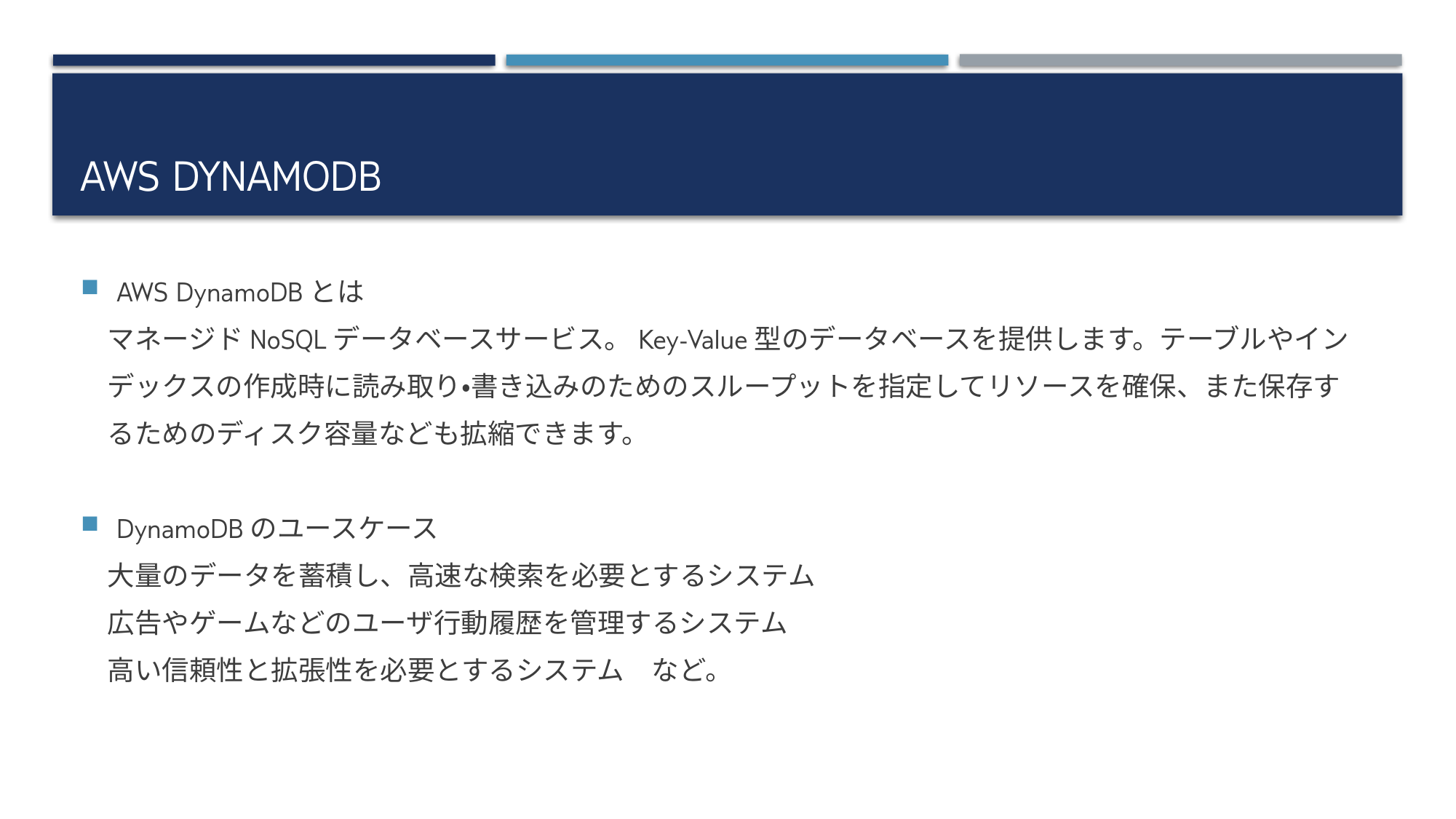

# AWS Dynamodb
AWS DynamoDBとは
　マネージドNoSQLデータベースサービス。Key-Value型のデータベースを提供します。テーブルやイン
　デックスの作成時に読み取り・書き込みのためのスループットを指定してリソースを確保、また保存す
　るためのディスク容量なども拡縮できます。

DynamoDBのユースケース
　大量のデータを蓄積し、高速な検索を必要とするシステム
　広告やゲームなどのユーザ行動履歴を管理するシステム
　高い信頼性と拡張性を必要とするシステム　など。